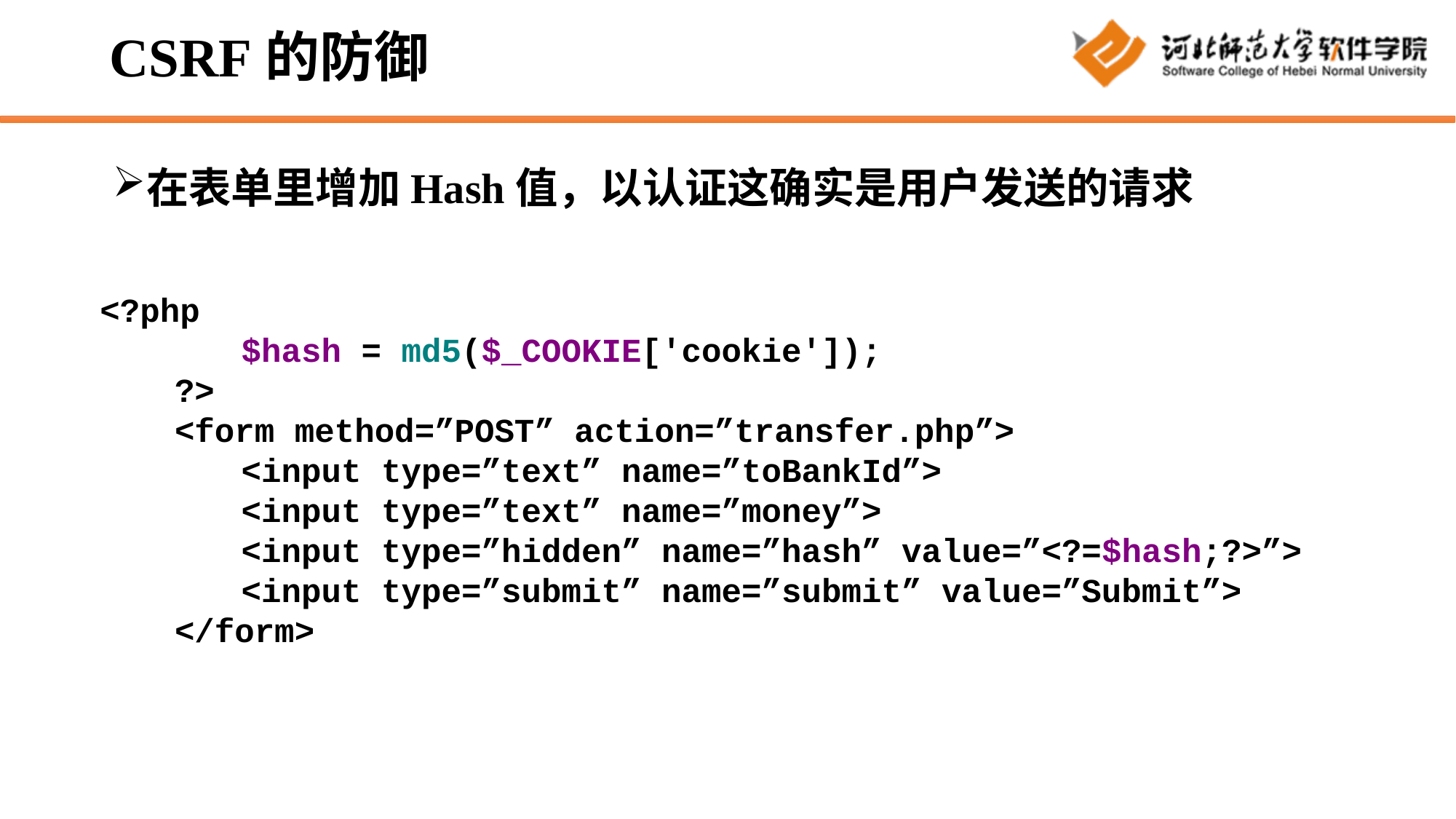

# CSRF的防御
在表单里增加Hash值，以认证这确实是用户发送的请求
<?php
　　　　$hash = md5($_COOKIE['cookie']);
　　?>
　　<form method=”POST” action=”transfer.php”>
　　　　<input type=”text” name=”toBankId”>
　　　　<input type=”text” name=”money”>
　　　　<input type=”hidden” name=”hash” value=”<?=$hash;?>”>
　　　　<input type=”submit” name=”submit” value=”Submit”>
　　</form>